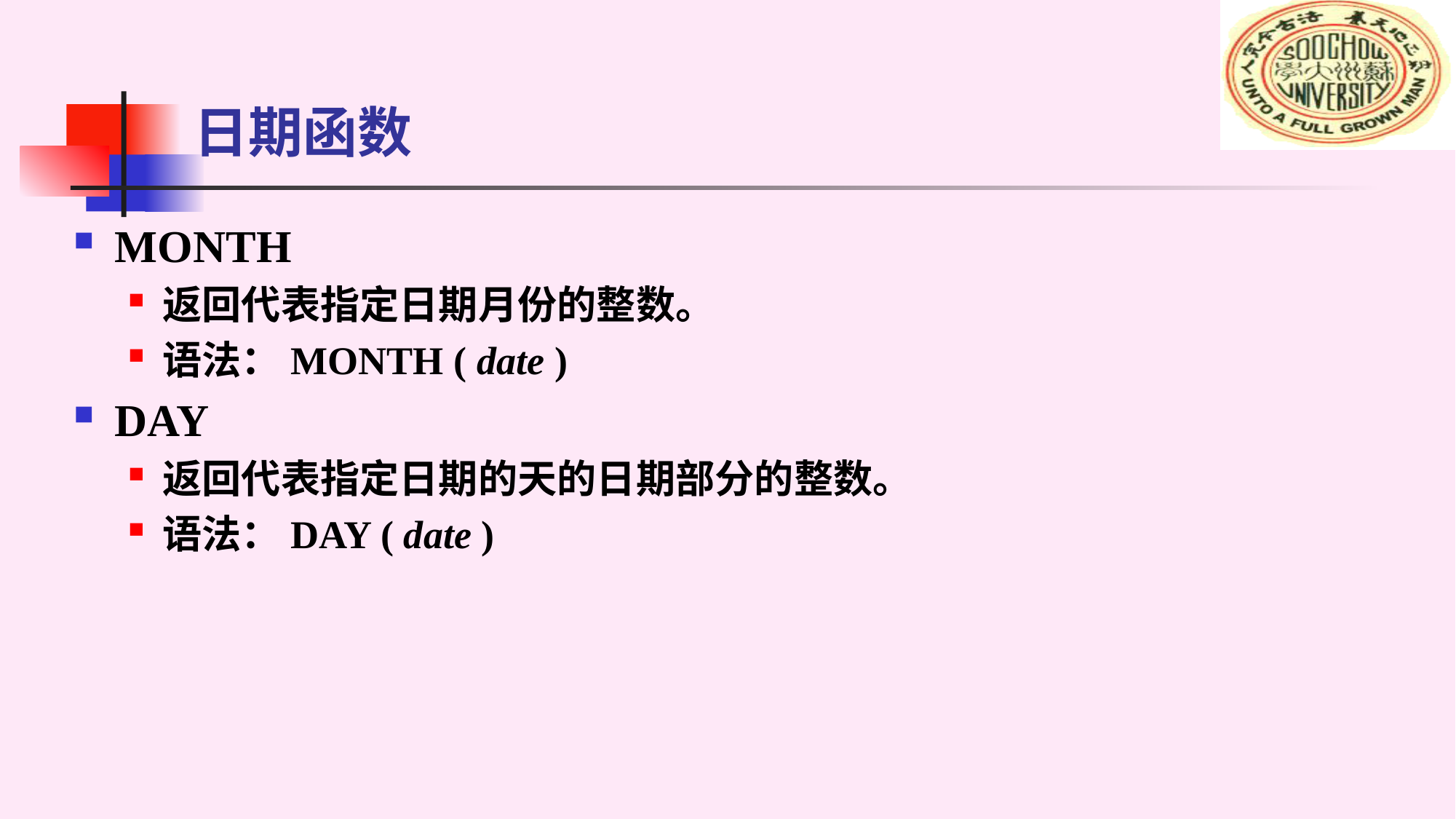

# 日期函数
MONTH
返回代表指定日期月份的整数。
语法：MONTH ( date )
DAY
返回代表指定日期的天的日期部分的整数。
语法：DAY ( date )